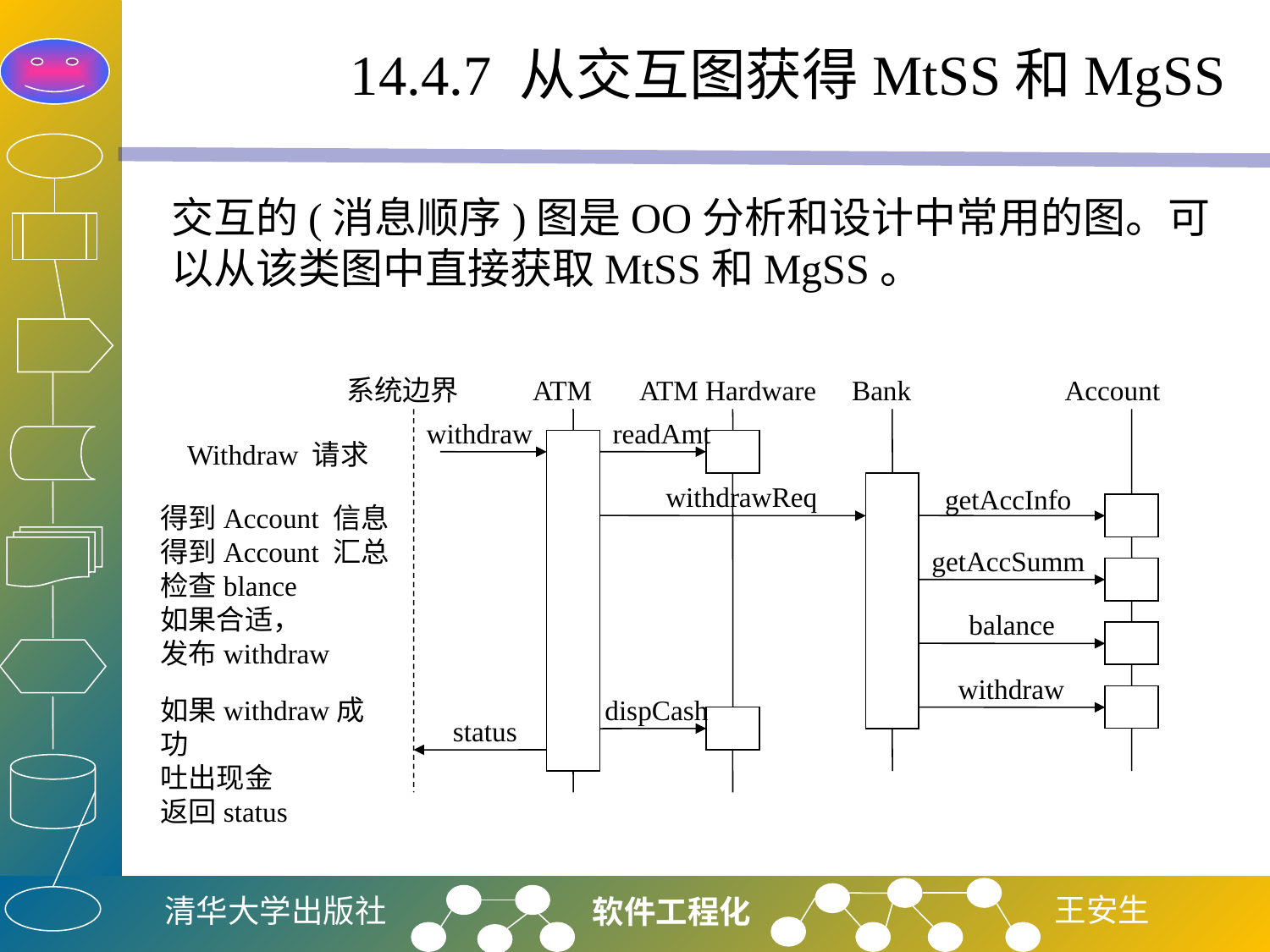

# 14.4.7 从交互图获得MtSS和MgSS
交互的(消息顺序)图是OO分析和设计中常用的图。可以从该类图中直接获取MtSS和MgSS。

系统边界
ATM
ATM Hardware
Bank
Account

withdraw

readAmt

Withdraw 请求

withdrawReq

getAccInfo
得到Account 信息
得到Account 汇总
检查blance
如果合适，
发布withdraw

getAccSumm

balance

withdraw

如果withdraw成功
吐出现金
返回status
dispCash

status